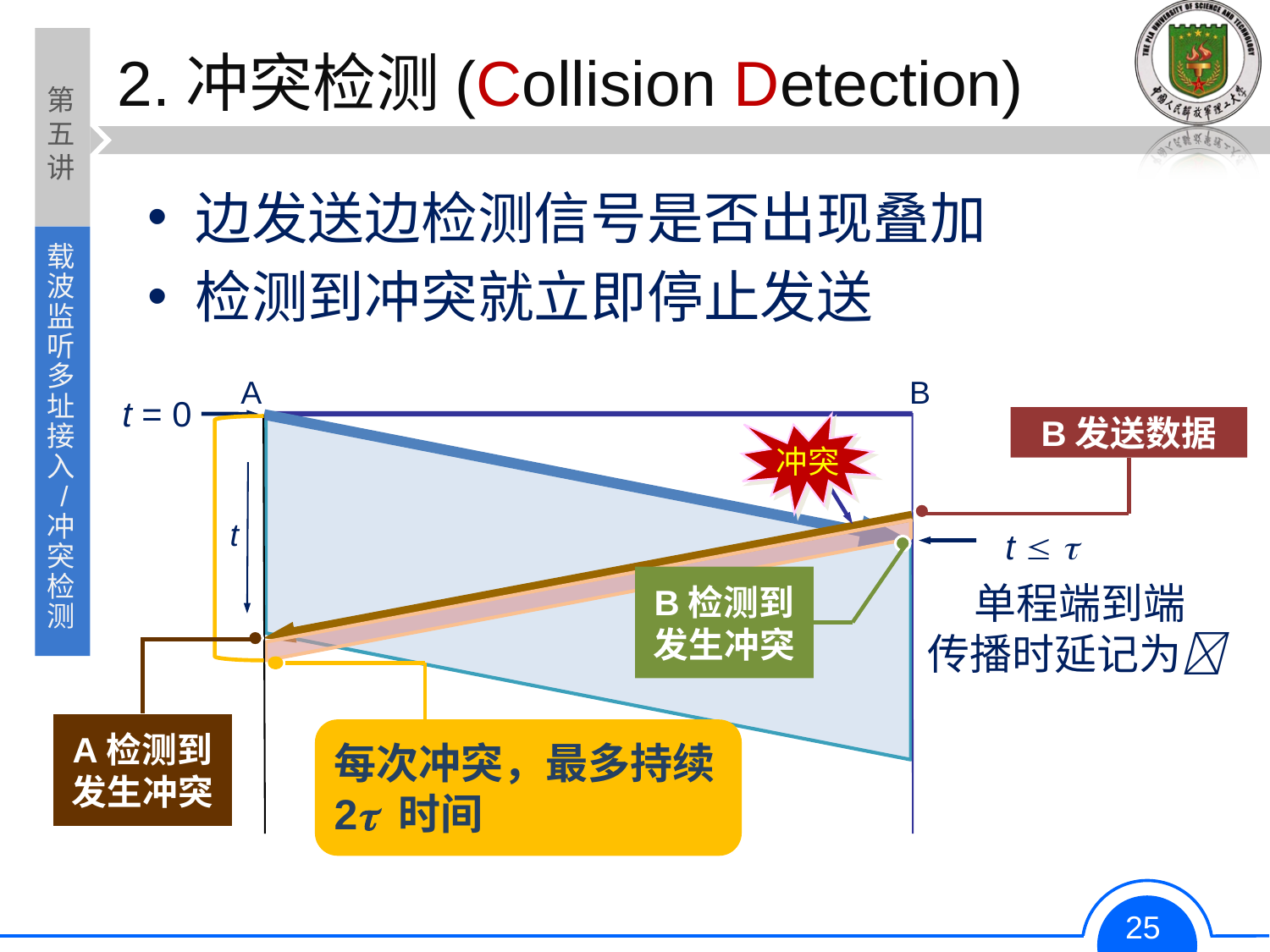

# 2.冲突检测(Collision Detection)
边发送边检测信号是否出现叠加
检测到冲突就立即停止发送

A
B
t = 0
B发送数据

冲突

t

  t ≤ τ

B检测到发生冲突
单程端到端
传播时延记为τ

A检测到发生冲突

每次冲突，最多持续2τ 时间